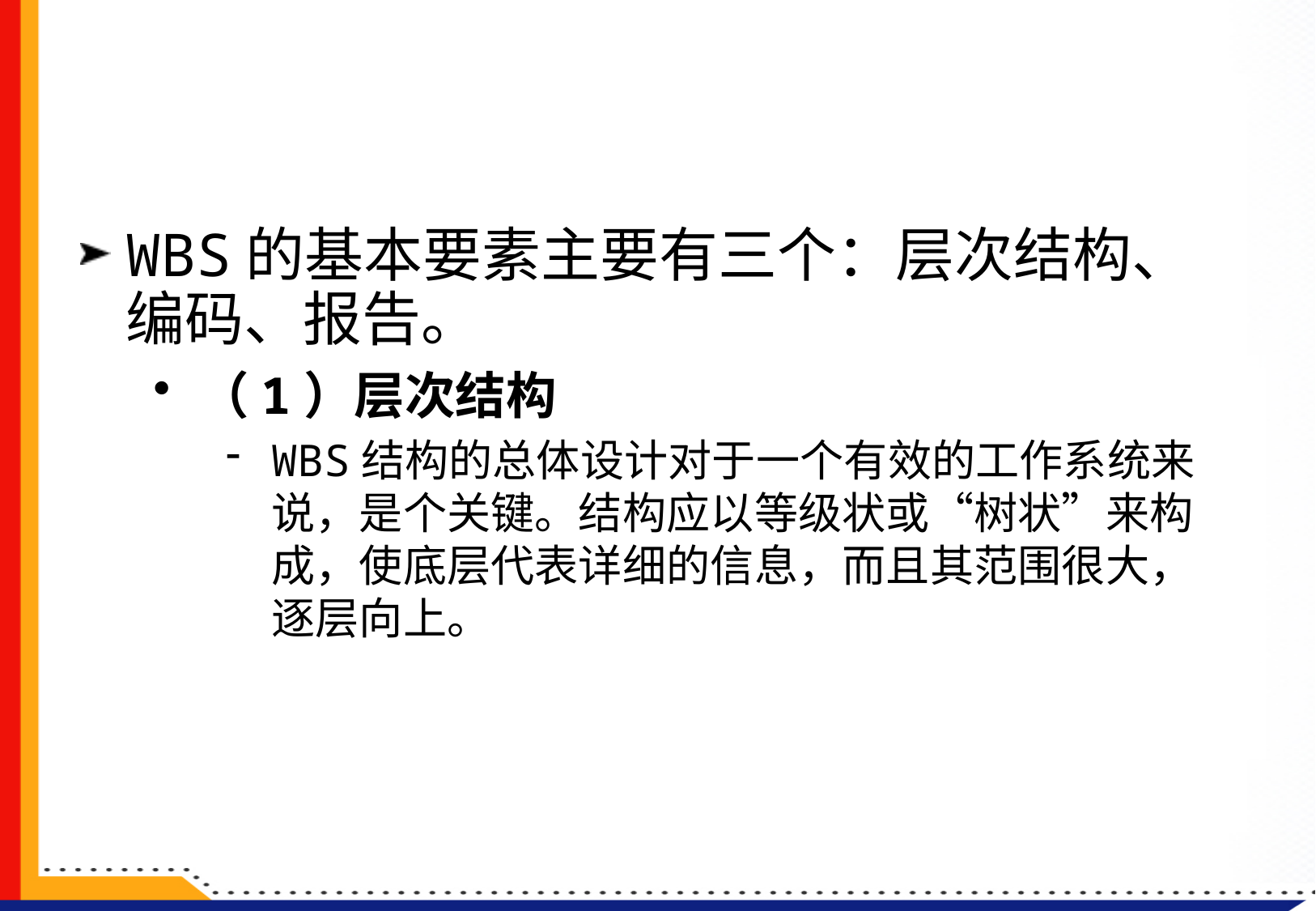

22
#
WBS的基本要素主要有三个：层次结构、编码、报告。
（1）层次结构
WBS结构的总体设计对于一个有效的工作系统来说，是个关键。结构应以等级状或“树状”来构成，使底层代表详细的信息，而且其范围很大，逐层向上。